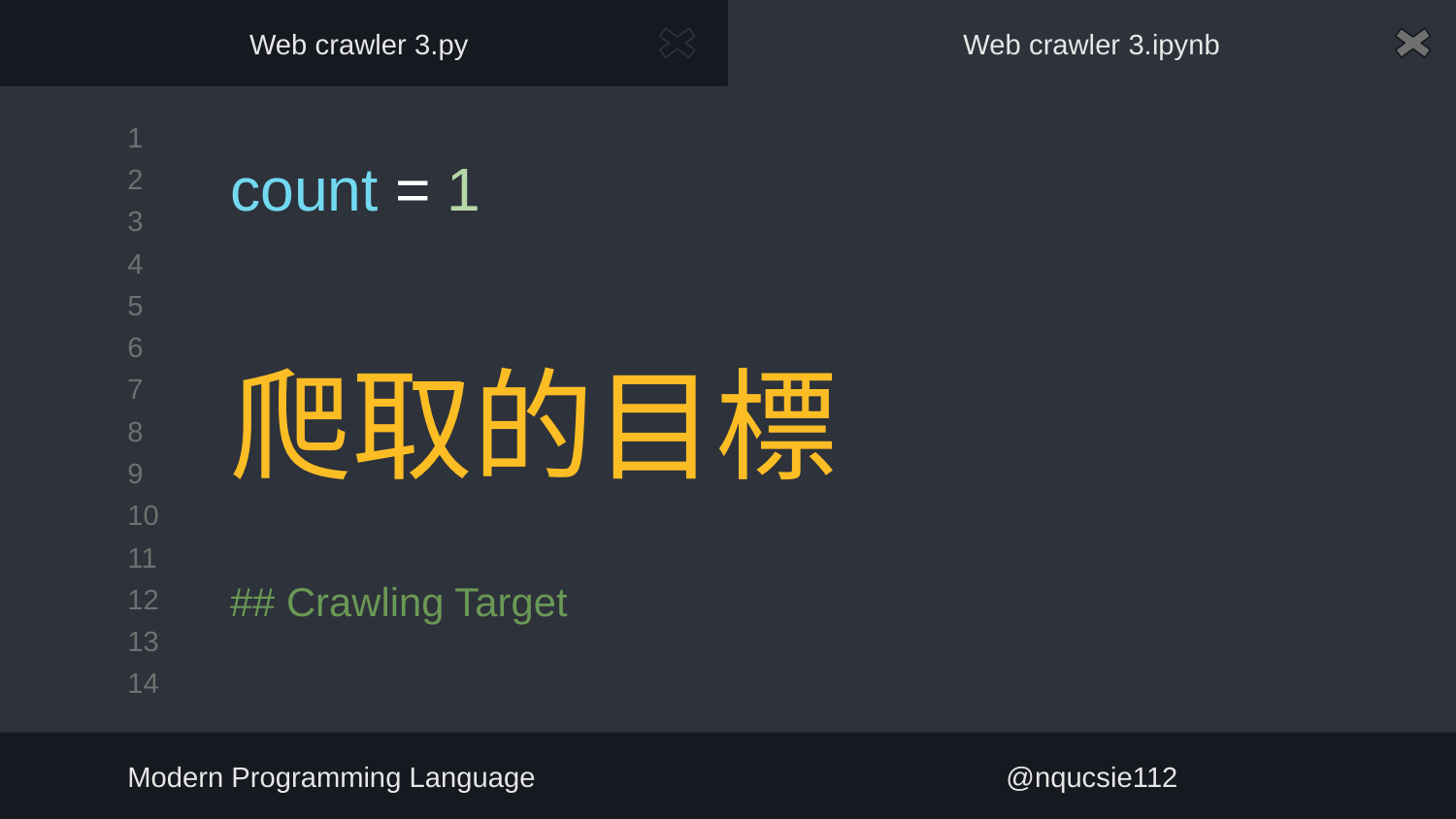

Web crawler 3.py
Web crawler 3.ipynb

count = 1
爬取的目標
## Crawling Target
Modern Programming Language
@nqucsie112